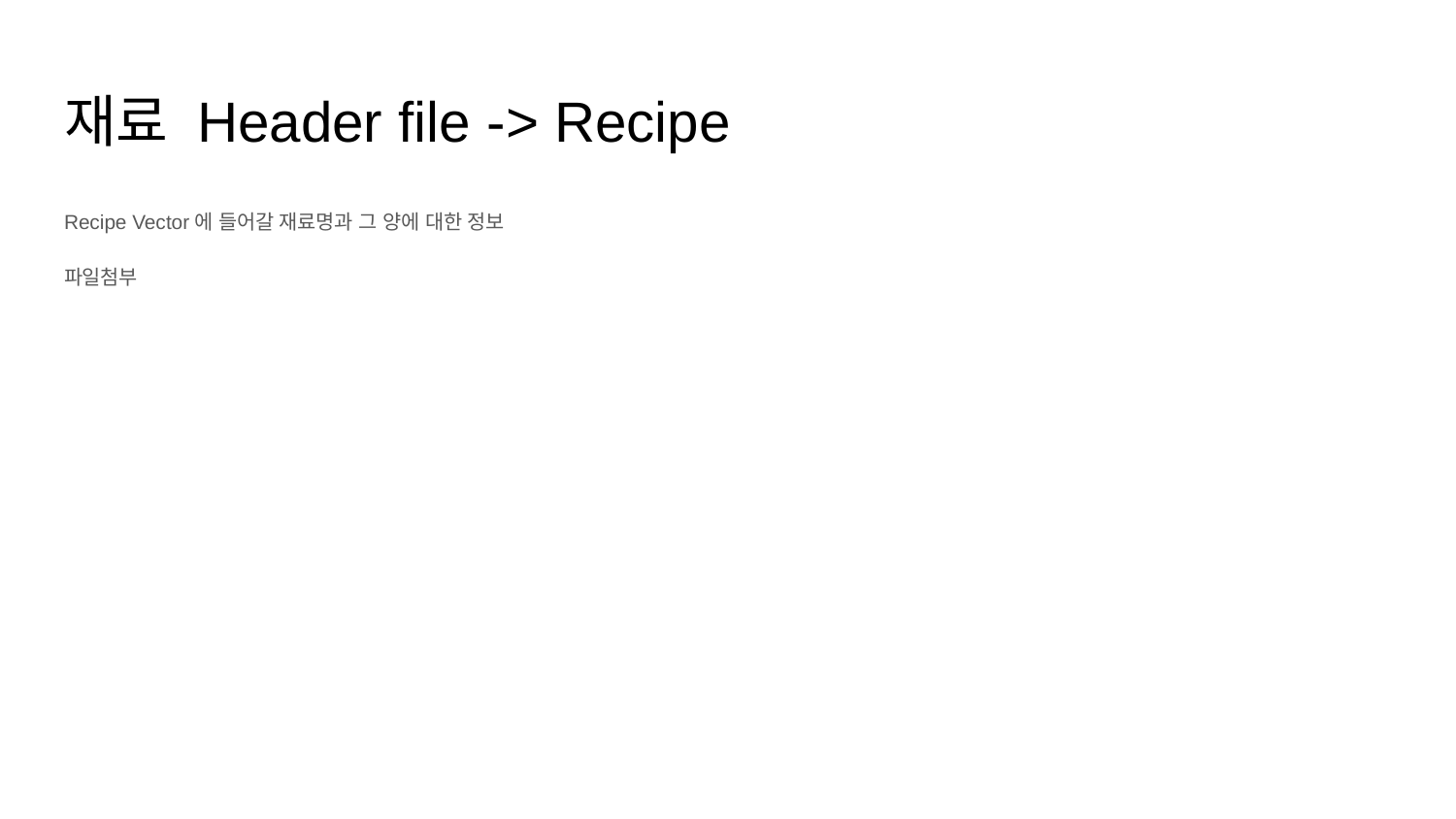

# 재료 Header file -> Recipe
Recipe Vector에 들어갈 재료명과 그 양에 대한 정보

파일첨부